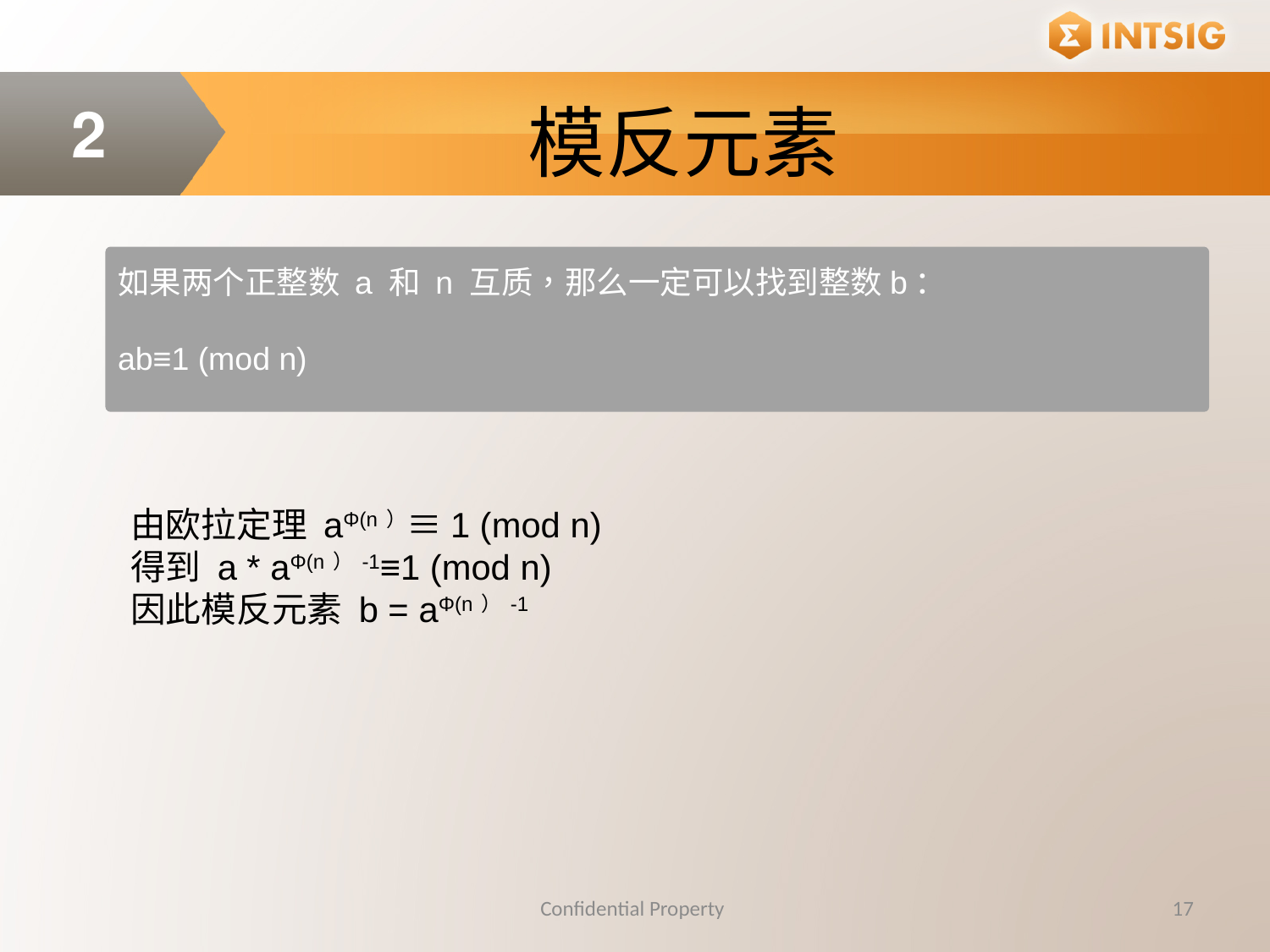

模反元素
2

如果两个正整数 a 和 n 互质，那么一定可以找到整数b：

ab≡1 (mod n)

由欧拉定理 aΦ(n）≡1 (mod n)
得到 a * aΦ(n）-1≡1 (mod n)
因此模反元素 b = aΦ(n）-1
Confidential Property
17